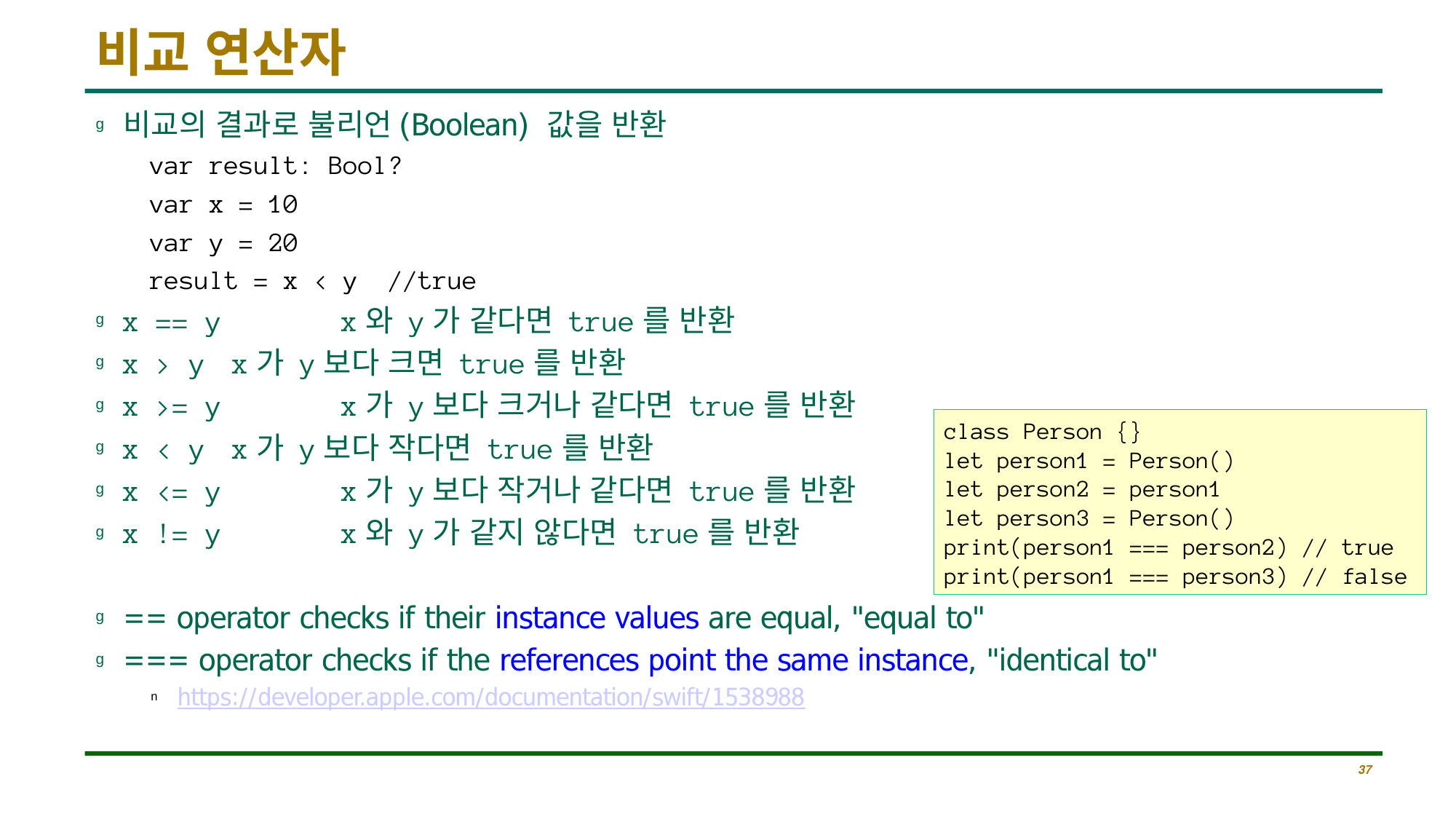

# 비교 연산자
비교의 결과로 불리언(Boolean) 값을 반환
var result: Bool?
var x = 10
var y = 20
result = x < y  //true
x == y 	x와 y가 같다면 true를 반환
x > y 	x가 y보다 크면 true를 반환
x >= y 	x가 y보다 크거나 같다면 true를 반환
x < y 	x가 y보다 작다면 true를 반환
x <= y 	x가 y보다 작거나 같다면 true를 반환
x != y 	x와 y가 같지 않다면 true를 반환

== operator checks if their instance values are equal, "equal to"
=== operator checks if the references point the same instance, "identical to"
https://developer.apple.com/documentation/swift/1538988

class Person {}
let person1 = Person()
let person2 = person1
let person3 = Person()
print(person1 === person2) // true
print(person1 === person3) // false